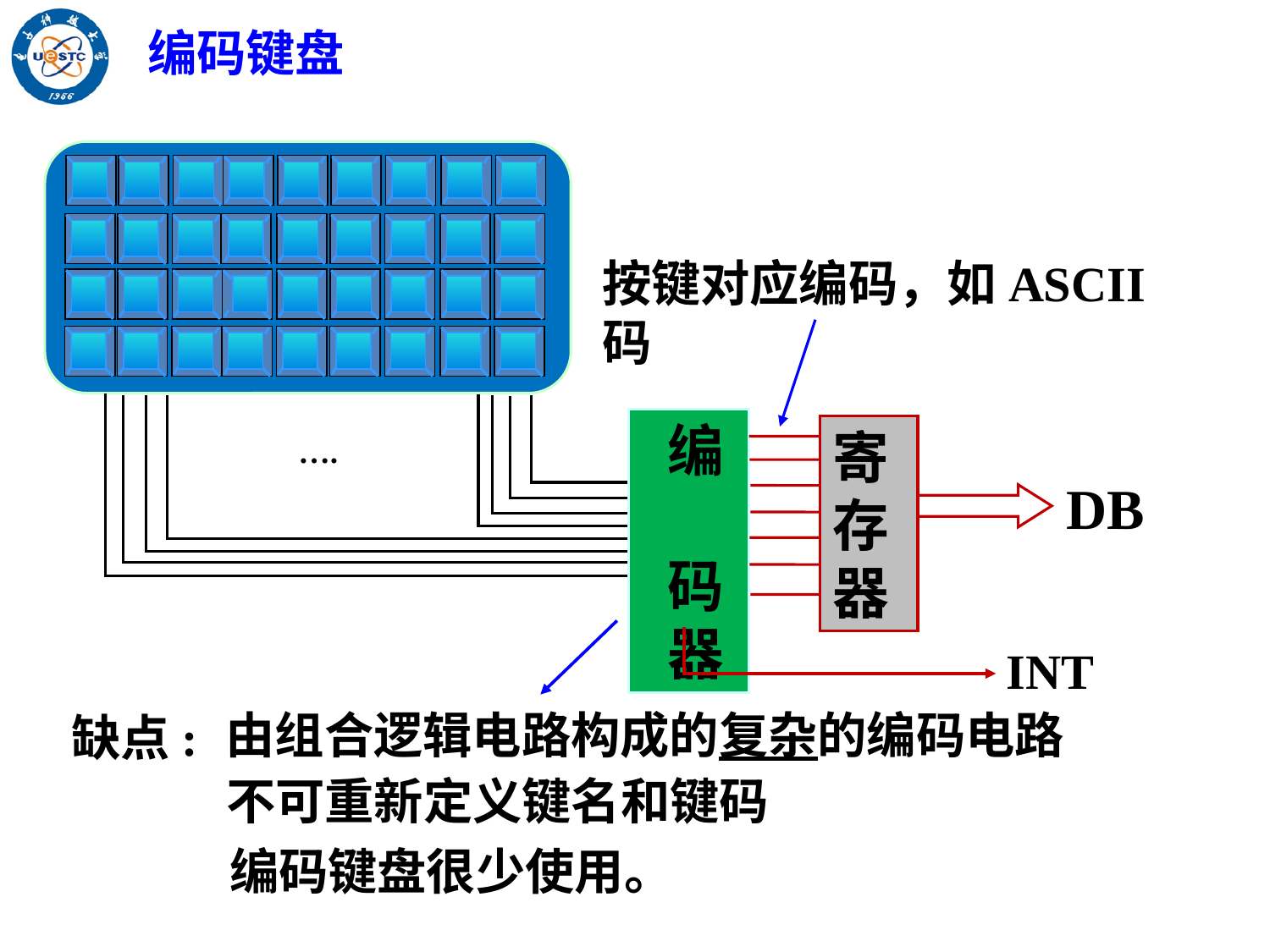

编码键盘

按键对应编码，如ASCII码

….
 编
 码
 器
寄存器

DB

INT
由组合逻辑电路构成的复杂的编码电路
缺点:
不可重新定义键名和键码
编码键盘很少使用。